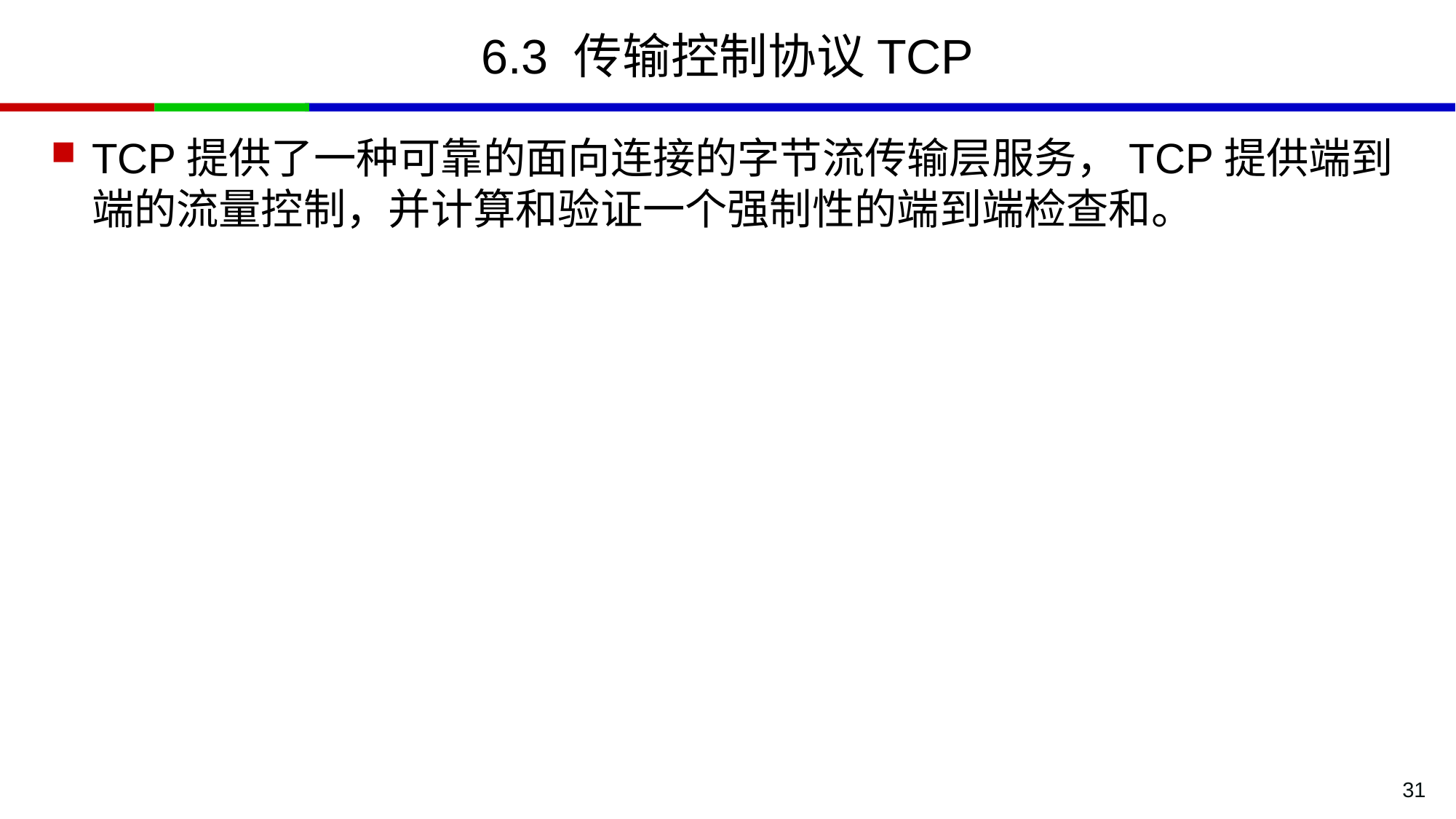

# 6.3 传输控制协议TCP
TCP提供了一种可靠的面向连接的字节流传输层服务，TCP提供端到端的流量控制，并计算和验证一个强制性的端到端检查和。
31